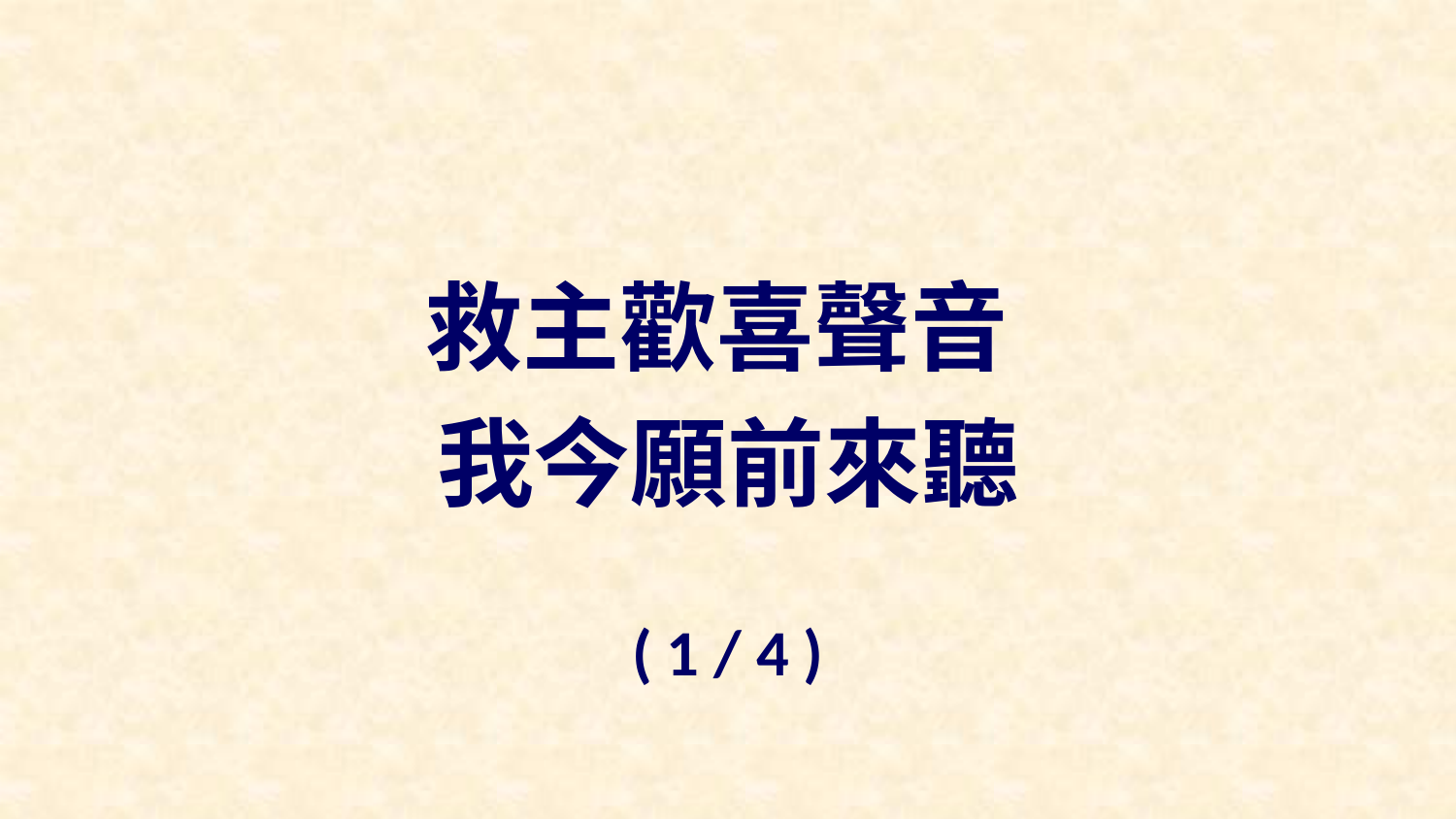

救主歡喜聲音
我今願前來聽
( 1 / 4 )